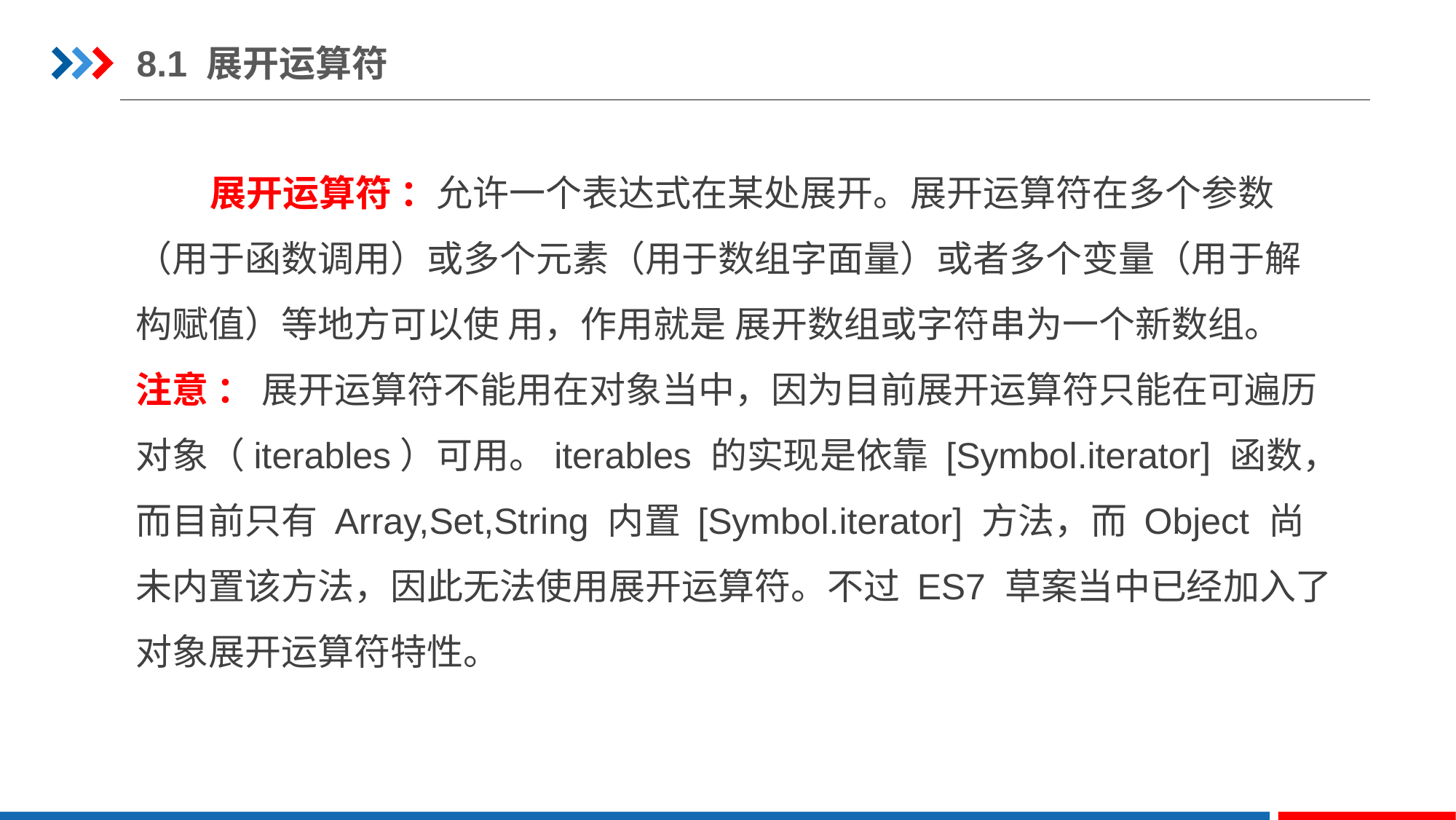

8.1 展开运算符
        展开运算符 ：允许一个表达式在某处展开。展开运算符在多个参数
（用于函数调用）或多个元素（用于数组字面量）或者多个变量（用于解
构赋值）等地方可以使 用，作用就是 展开数组或字符串为一个新数组。
注意 ： 展开运算符不能用在对象当中，因为目前展开运算符只能在可遍历
对象（iterables）可用。iterables 的实现是依靠 [Symbol.iterator] 函数，
而目前只有 Array,Set,String 内置 [Symbol.iterator] 方法，而 Object 尚
未内置该方法，因此无法使用展开运算符。不过 ES7 草案当中已经加入了
对象展开运算符特性。